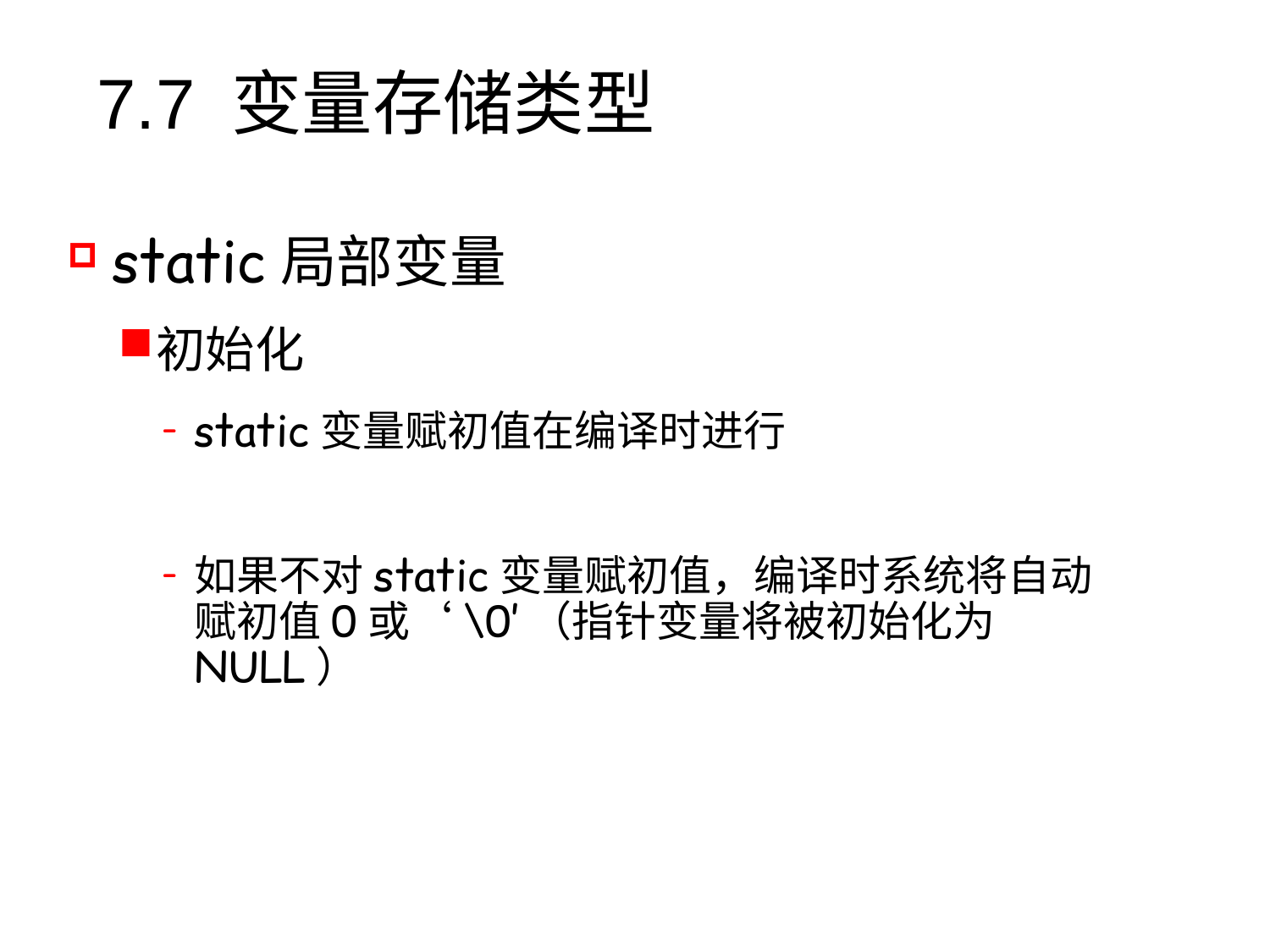

# 7.7 变量存储类型
static局部变量
初始化
static变量赋初值在编译时进行

如果不对static变量赋初值，编译时系统将自动赋初值0或‘\0’（指针变量将被初始化为NULL）